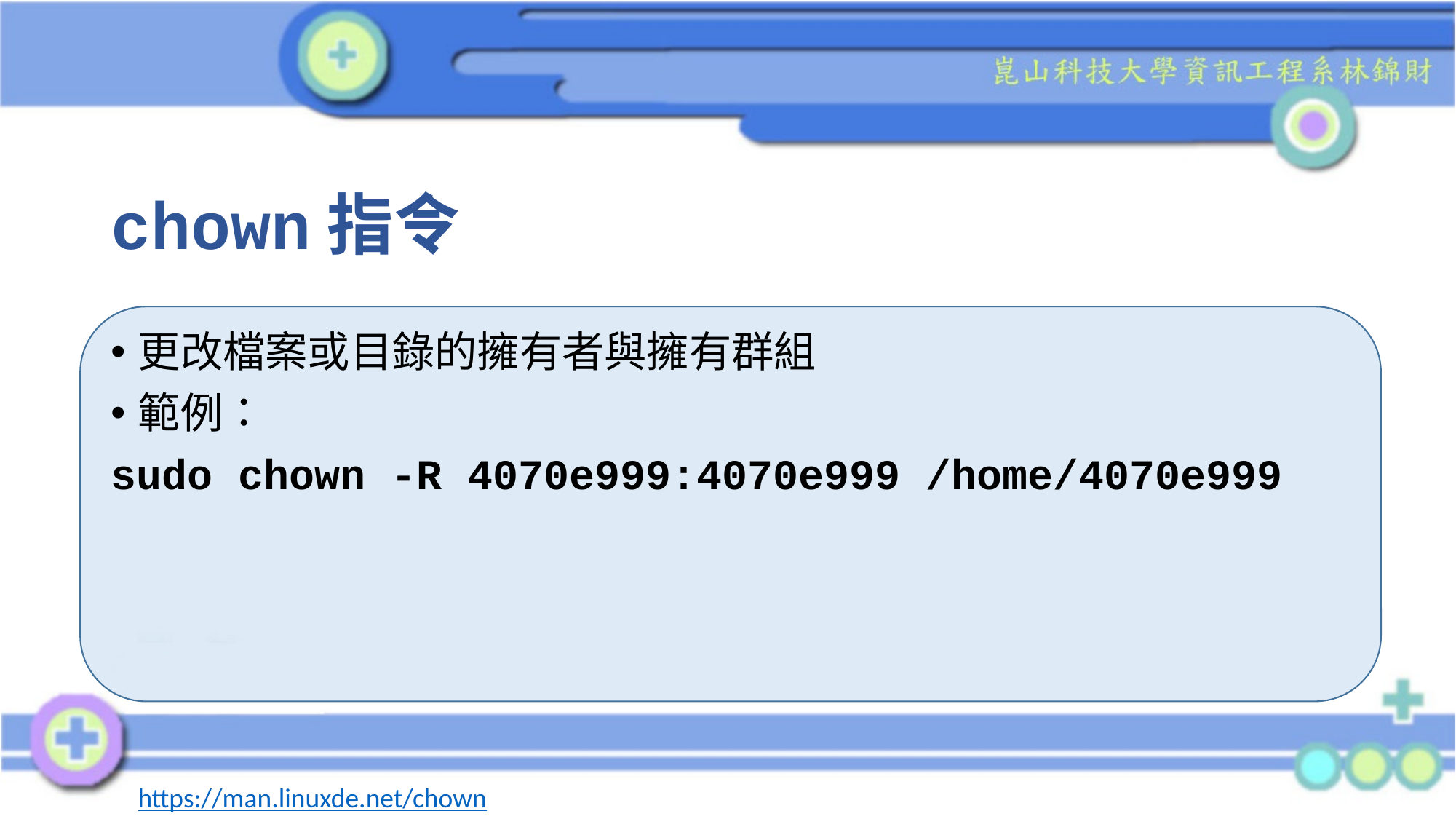

# chown指令

更改檔案或目錄的擁有者與擁有群組
範例：
sudo chown -R 4070e999:4070e999 /home/4070e999
https://man.linuxde.net/chown